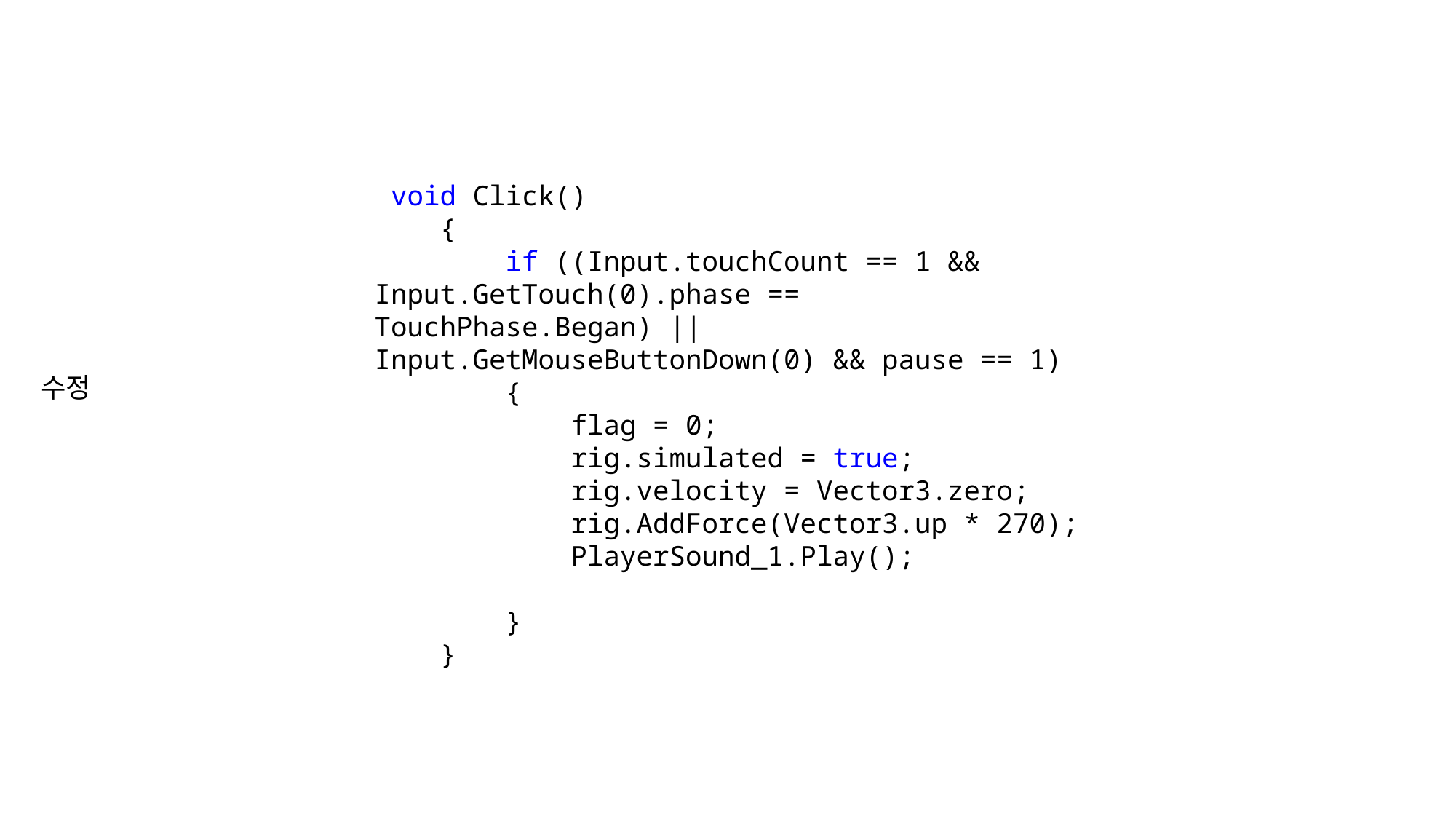

void Click()
    {
        if ((Input.touchCount == 1 && Input.GetTouch(0).phase == TouchPhase.Began) || Input.GetMouseButtonDown(0) && pause == 1)
        {
            flag = 0;
            rig.simulated = true;
            rig.velocity = Vector3.zero;
            rig.AddForce(Vector3.up * 270);
            PlayerSound_1.Play();

        }
    }
수정